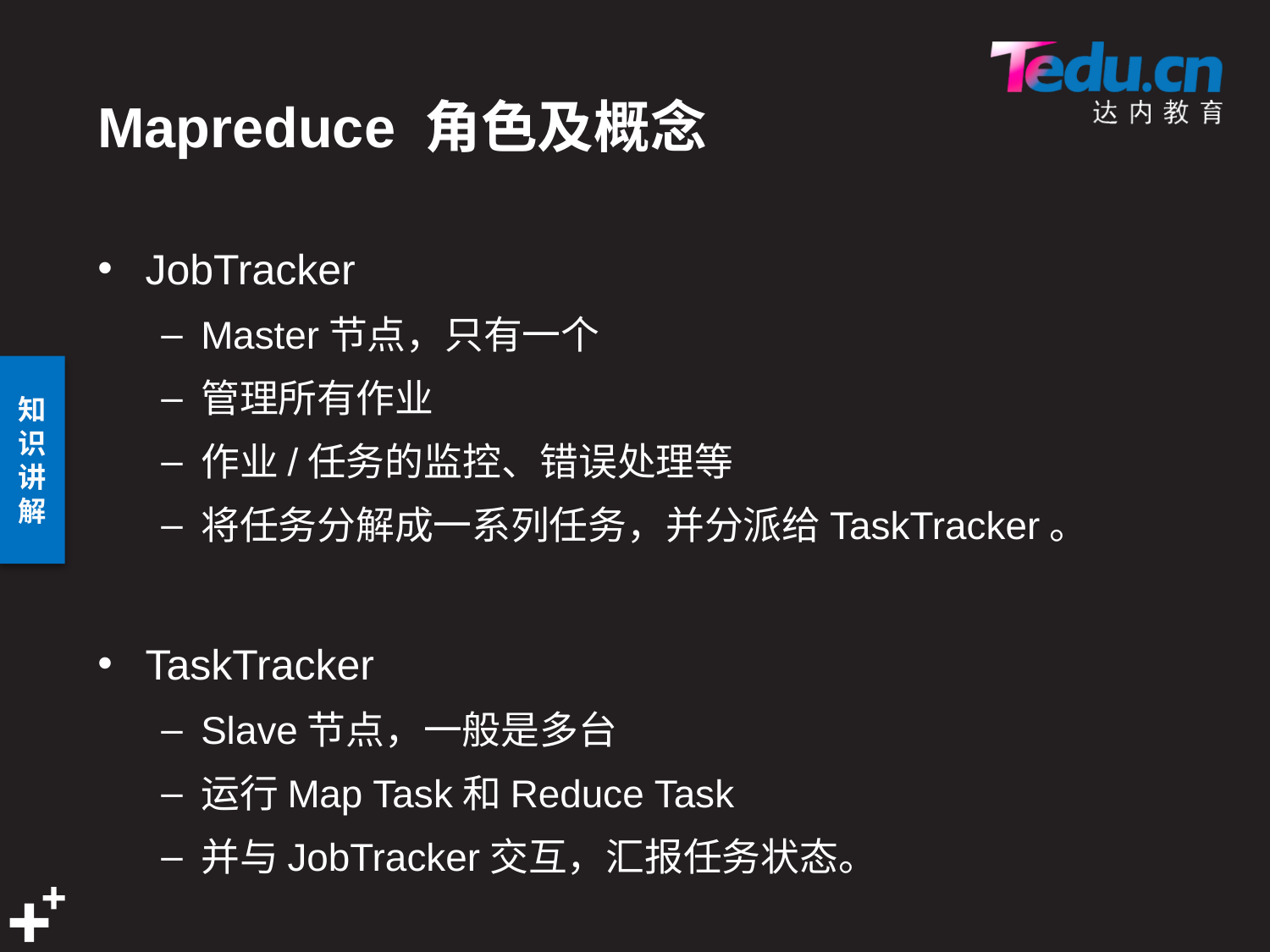

# Mapreduce 角色及概念
JobTracker
Master节点，只有一个
管理所有作业
作业/任务的监控、错误处理等
将任务分解成一系列任务，并分派给TaskTracker。

TaskTracker
Slave节点，一般是多台
运行Map Task和Reduce Task
并与JobTracker交互，汇报任务状态。